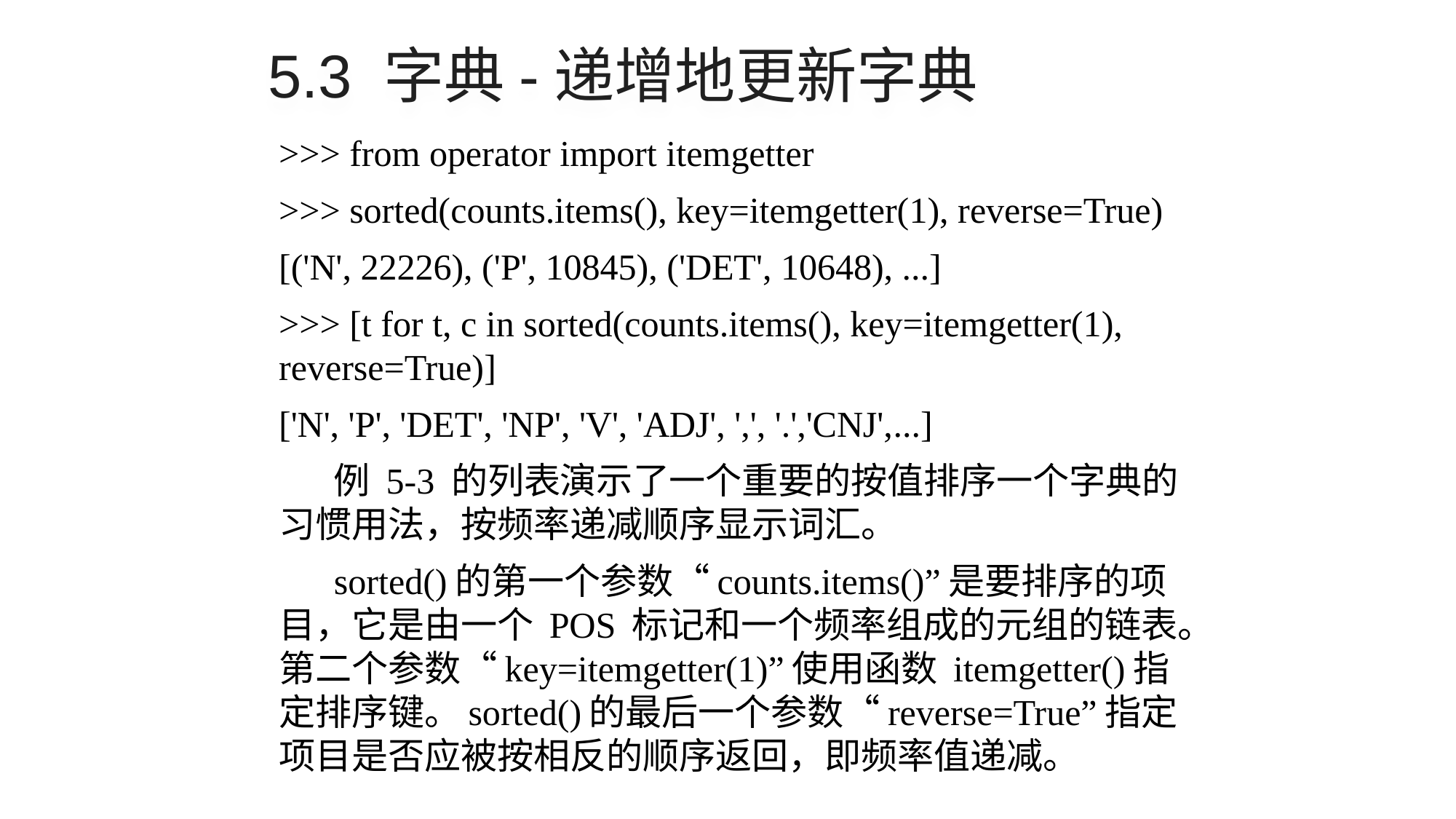

# 5.3 字典-递增地更新字典
>>> from operator import itemgetter
>>> sorted(counts.items(), key=itemgetter(1), reverse=True)
[('N', 22226), ('P', 10845), ('DET', 10648), ...]
>>> [t for t, c in sorted(counts.items(), key=itemgetter(1), reverse=True)]
['N', 'P', 'DET', 'NP', 'V', 'ADJ', ',', '.','CNJ',...]
例 5-3 的列表演示了一个重要的按值排序一个字典的习惯用法，按频率递减顺序显示词汇。
sorted()的第一个参数“counts.items()”是要排序的项目，它是由一个 POS 标记和一个频率组成的元组的链表。第二个参数“key=itemgetter(1)”使用函数 itemgetter()指定排序键。sorted()的最后一个参数“reverse=True”指定项目是否应被按相反的顺序返回，即频率值递减。